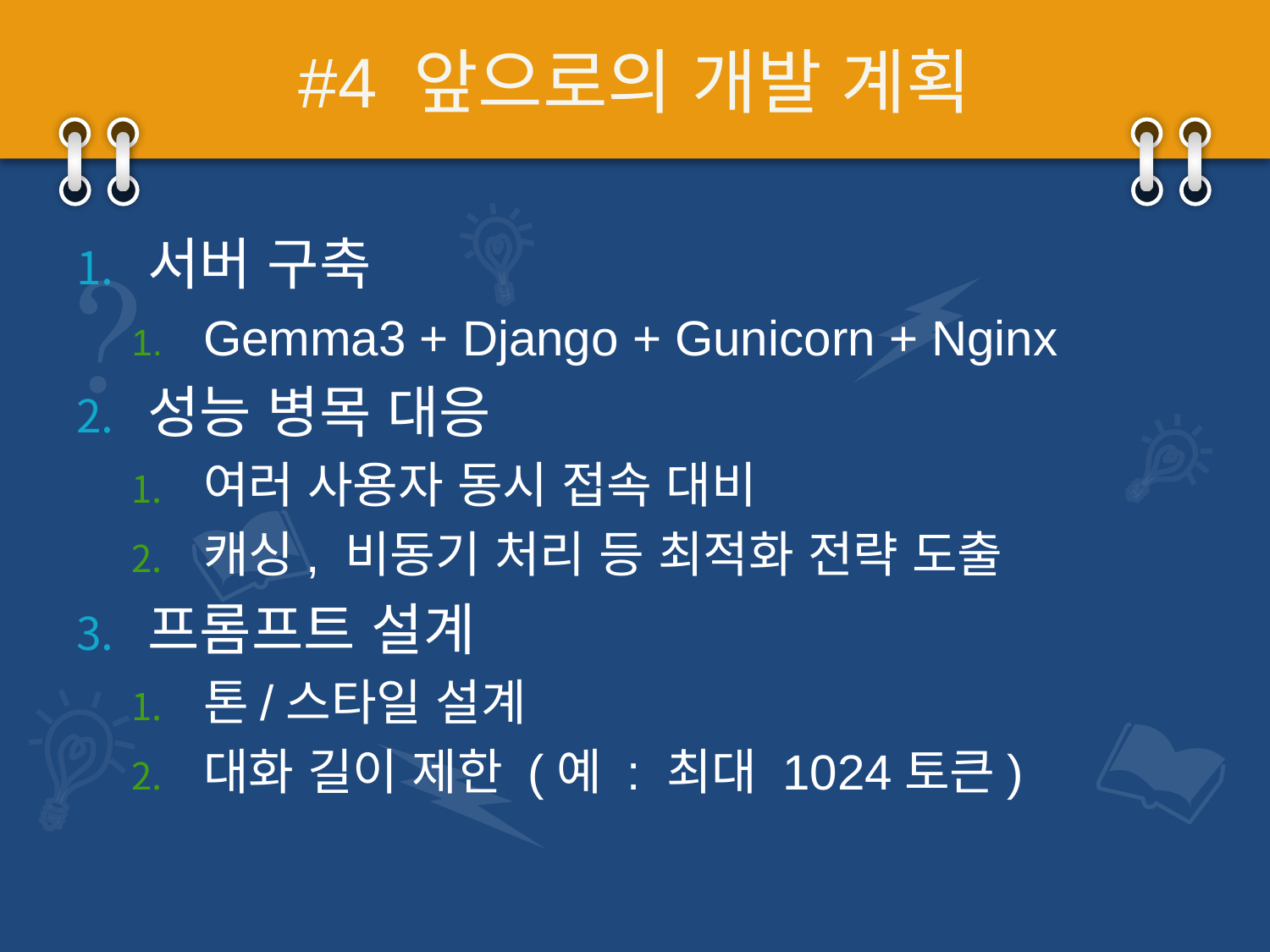

# #4 앞으로의 개발 계획
서버 구축
Gemma3 + Django + Gunicorn + Nginx
성능 병목 대응
여러 사용자 동시 접속 대비
캐싱, 비동기 처리 등 최적화 전략 도출
프롬프트 설계
톤/스타일 설계
대화 길이 제한 (예 : 최대 1024토큰)